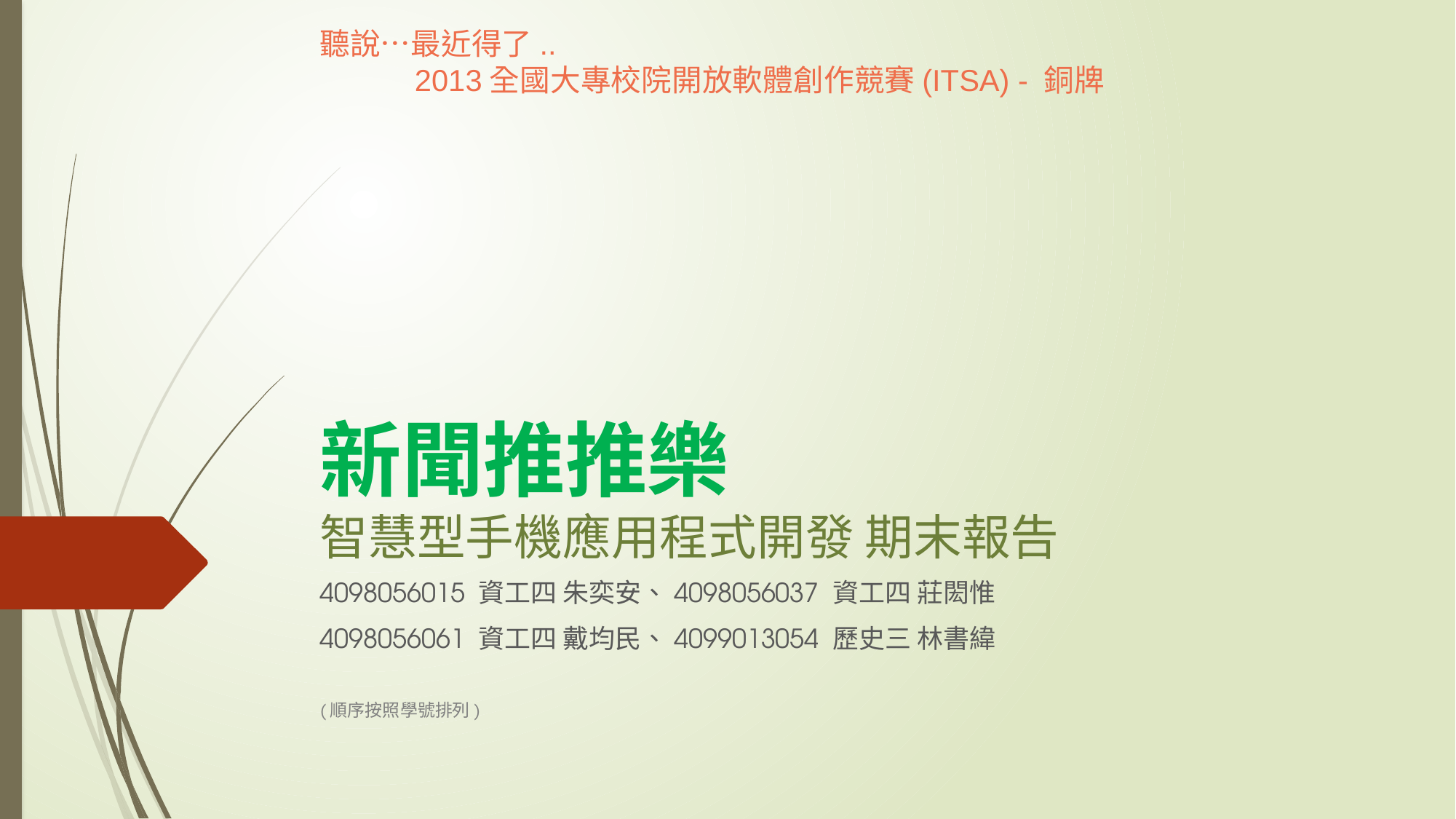

聽說…最近得了..
2013全國大專校院開放軟體創作競賽(ITSA) - 銅牌
# 新聞推推樂 智慧型手機應用程式開發 期末報告
4098056015 資工四 朱奕安、4098056037 資工四 莊閎惟
4098056061 資工四 戴均民、4099013054 歷史三 林書緯
(順序按照學號排列)